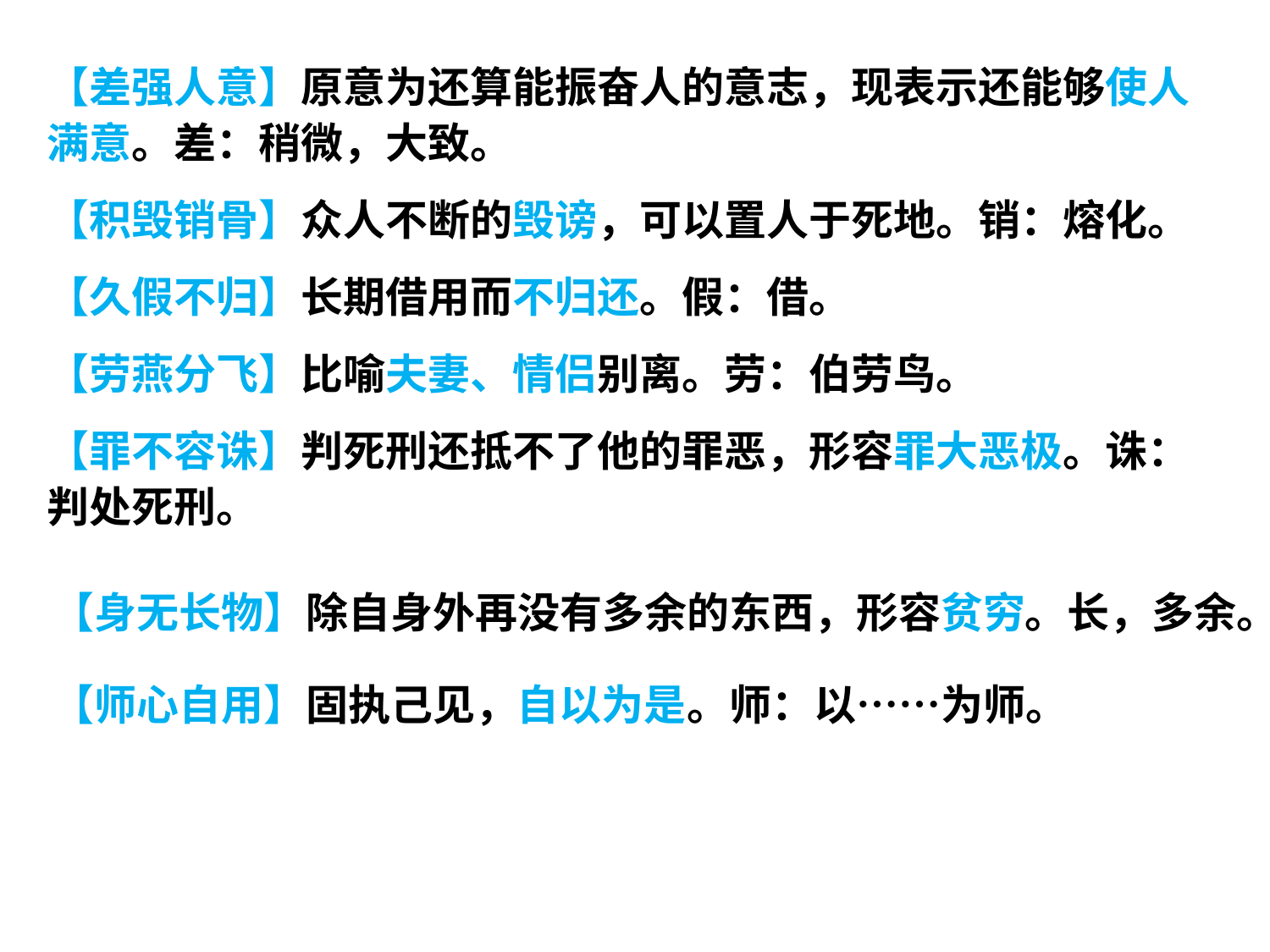

【差强人意】原意为还算能振奋人的意志，现表示还能够使人满意。差：稍微，大致。
【积毁销骨】众人不断的毁谤，可以置人于死地。销：熔化。
【久假不归】长期借用而不归还。假：借。
【劳燕分飞】比喻夫妻、情侣别离。劳：伯劳鸟。
【罪不容诛】判死刑还抵不了他的罪恶，形容罪大恶极。诛：判处死刑。
【身无长物】除自身外再没有多余的东西，形容贫穷。长，多余。
【师心自用】固执己见，自以为是。师：以……为师。